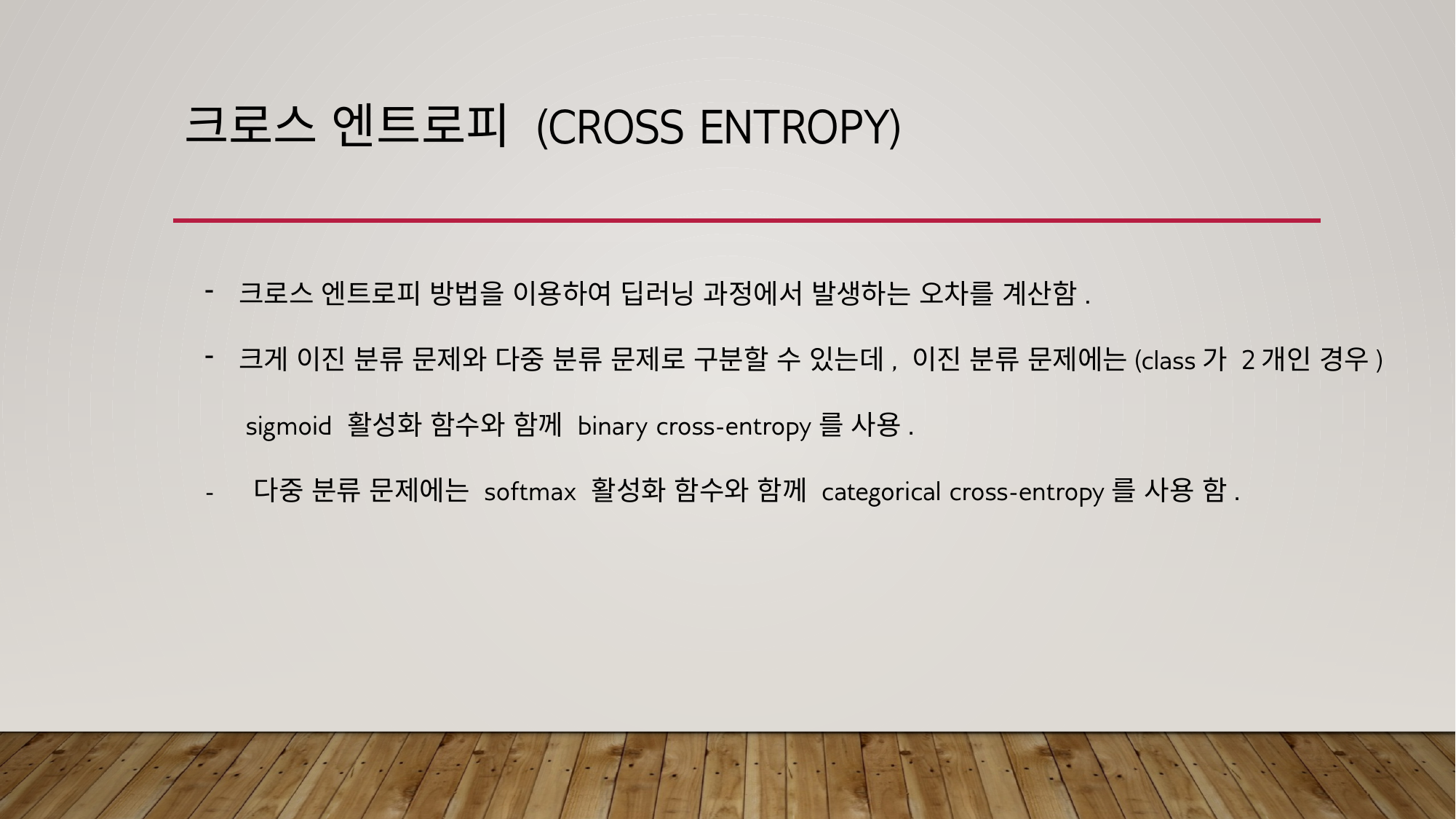

# 크로스 엔트로피 (CROSS eNTROPY)
크로스 엔트로피 방법을 이용하여 딥러닝 과정에서 발생하는 오차를 계산함.
크게 이진 분류 문제와 다중 분류 문제로 구분할 수 있는데, 이진 분류 문제에는(class가 2개인 경우)
     sigmoid 활성화 함수와 함께 binary cross-entropy를 사용.
-    다중 분류 문제에는 softmax 활성화 함수와 함께 categorical cross-entropy를 사용 함.